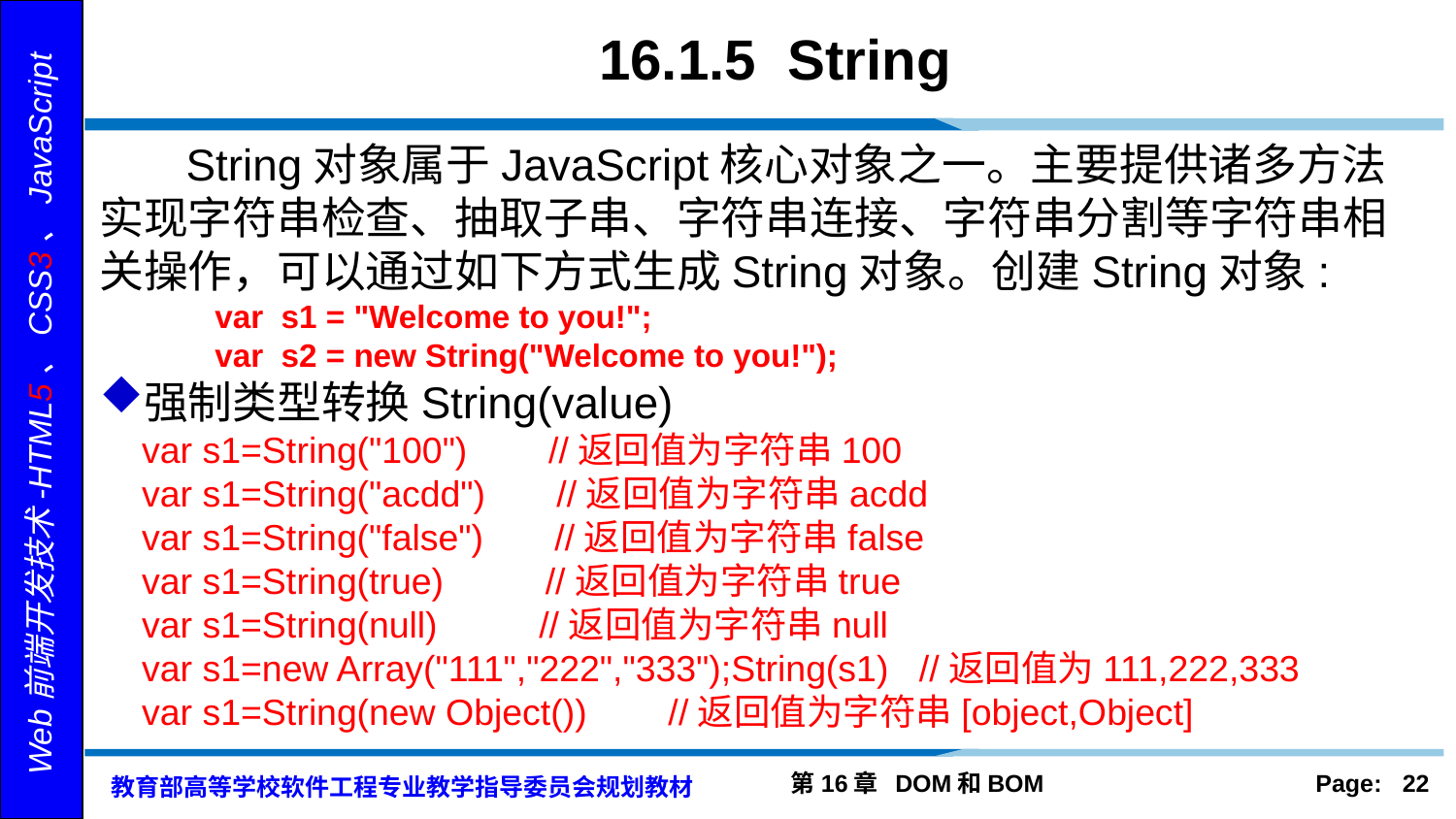

# 16.1.5  String
       String对象属于JavaScript核心对象之一。主要提供诸多方法实现字符串检查、抽取子串、字符串连接、字符串分割等字符串相关操作，可以通过如下方式生成String对象。创建String对象:
var  s1 = "Welcome to you!";
var  s2 = new String("Welcome to you!");
强制类型转换String(value)
var s1=String("100")        //返回值为字符串100
var s1=String("acdd")       //返回值为字符串acdd
var s1=String("false")       //返回值为字符串false
var s1=String(true)          //返回值为字符串true
var s1=String(null)          //返回值为字符串null
var s1=new Array("111","222","333");String(s1)   //返回值为111,222,333
var s1=String(new Object())        //返回值为字符串[object,Object]